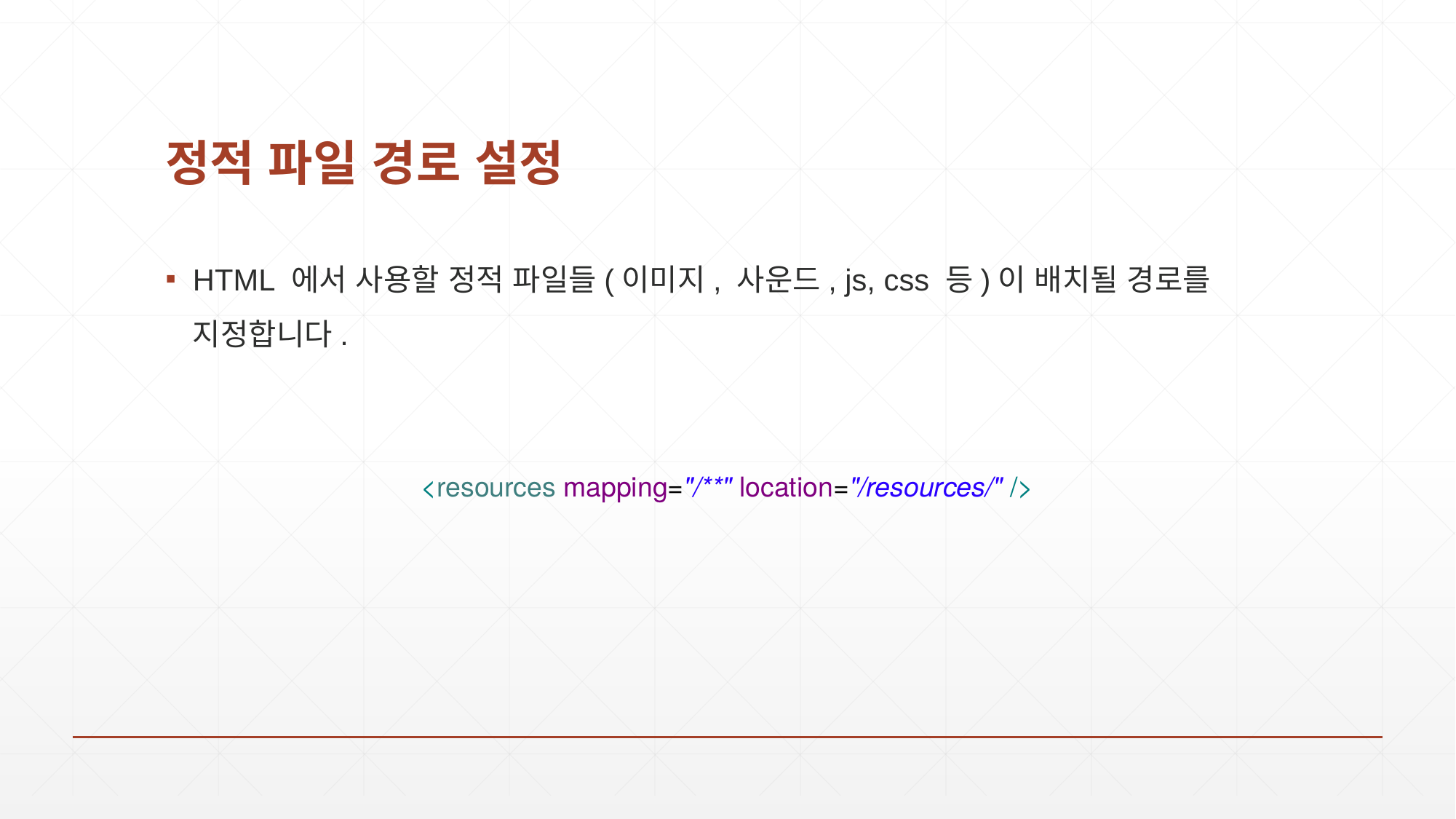

# 정적 파일 경로 설정
HTML 에서 사용할 정적 파일들(이미지, 사운드, js, css 등)이 배치될 경로를 지정합니다.
<resources mapping="/**" location="/resources/" />